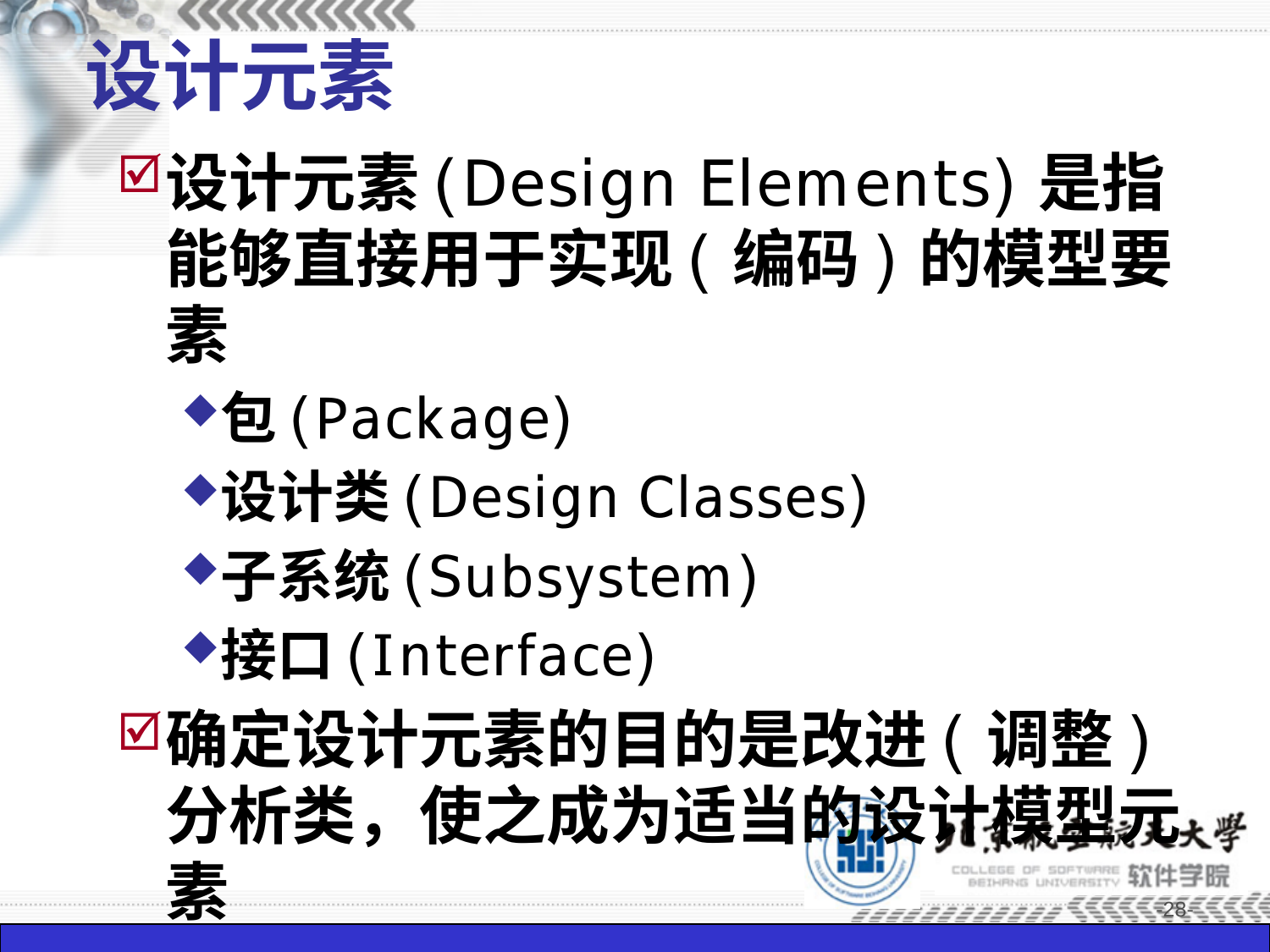

# 设计元素
设计元素(Design Elements)是指能够直接用于实现(编码)的模型要素
包(Package)
设计类(Design Classes)
子系统(Subsystem)
接口(Interface)
确定设计元素的目的是改进(调整)分析类，使之成为适当的设计模型元素
-28-